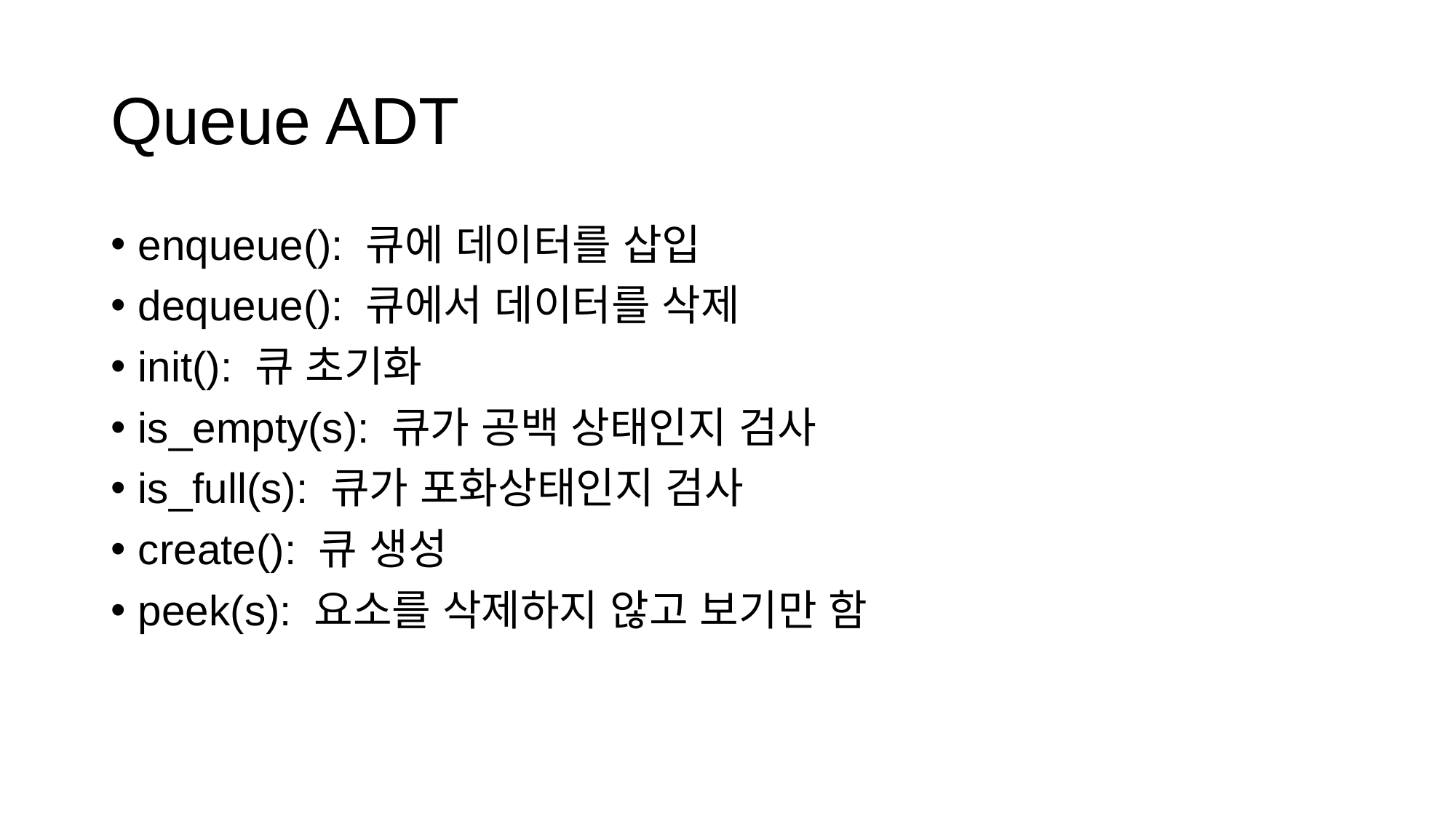

# Queue ADT
enqueue(): 큐에 데이터를 삽입
dequeue(): 큐에서 데이터를 삭제
init(): 큐 초기화
is_empty(s): 큐가 공백 상태인지 검사
is_full(s): 큐가 포화상태인지 검사
create(): 큐 생성
peek(s): 요소를 삭제하지 않고 보기만 함